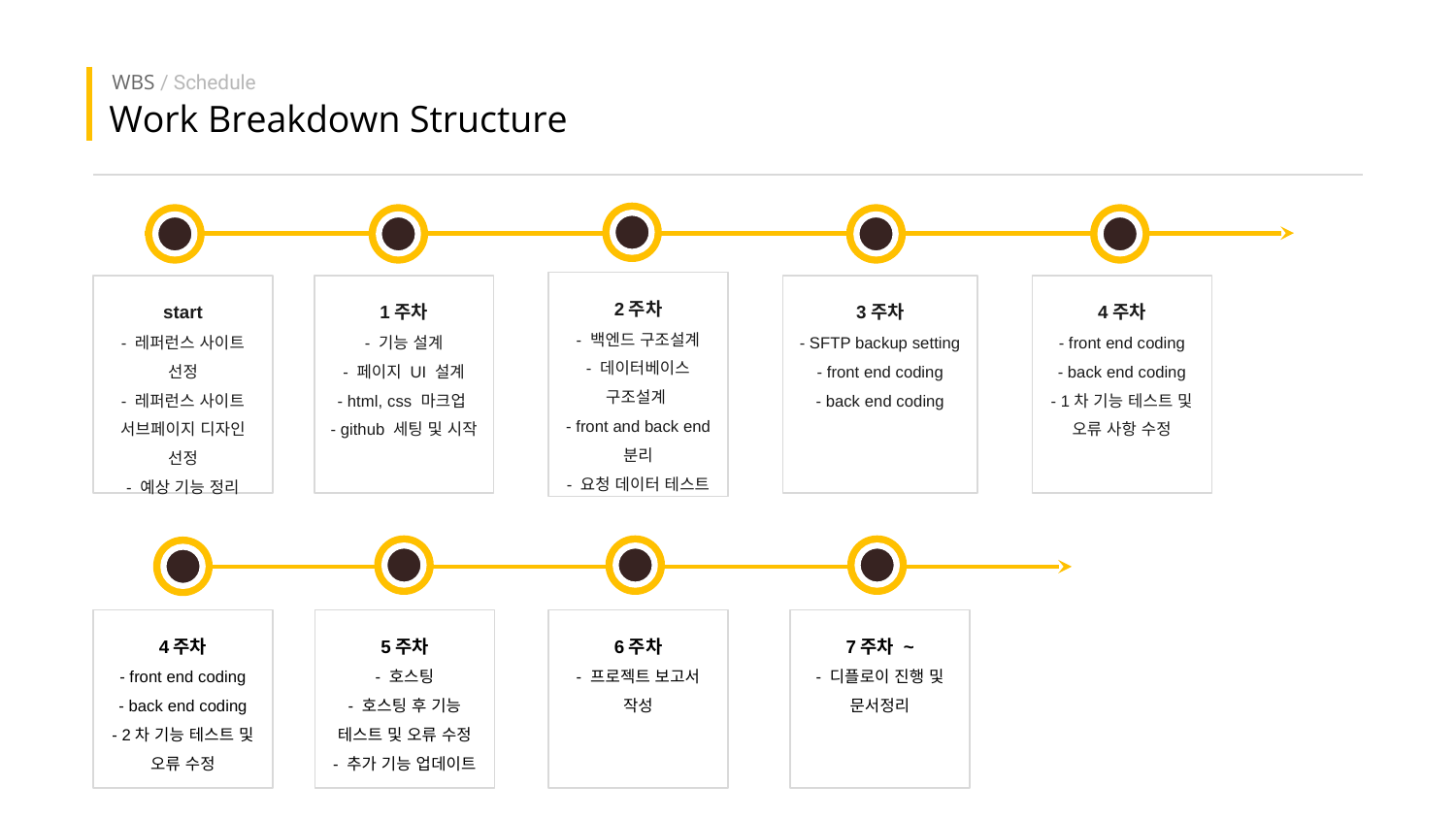

WBS / Schedule
Work Breakdown Structure

2주차
- 백엔드 구조설계
- 데이터베이스 구조설계
- front and back end 분리
- 요청 데이터 테스트
start
- 레퍼런스 사이트 선정
- 레퍼런스 사이트 서브페이지 디자인 선정
- 예상 기능 정리
1주차
- 기능 설계
- 페이지 UI 설계
- html, css 마크업
- github 세팅 및 시작
4주차
- front end coding
- back end coding
- 1차 기능 테스트 및 오류 사항 수정
3주차
- SFTP backup setting
- front end coding
- back end coding

4주차
- front end coding
- back end coding
- 2차 기능 테스트 및 오류 수정
5주차
- 호스팅
- 호스팅 후 기능 테스트 및 오류 수정
- 추가 기능 업데이트
6주차
- 프로젝트 보고서 작성
7주차 ~
- 디플로이 진행 및 문서정리